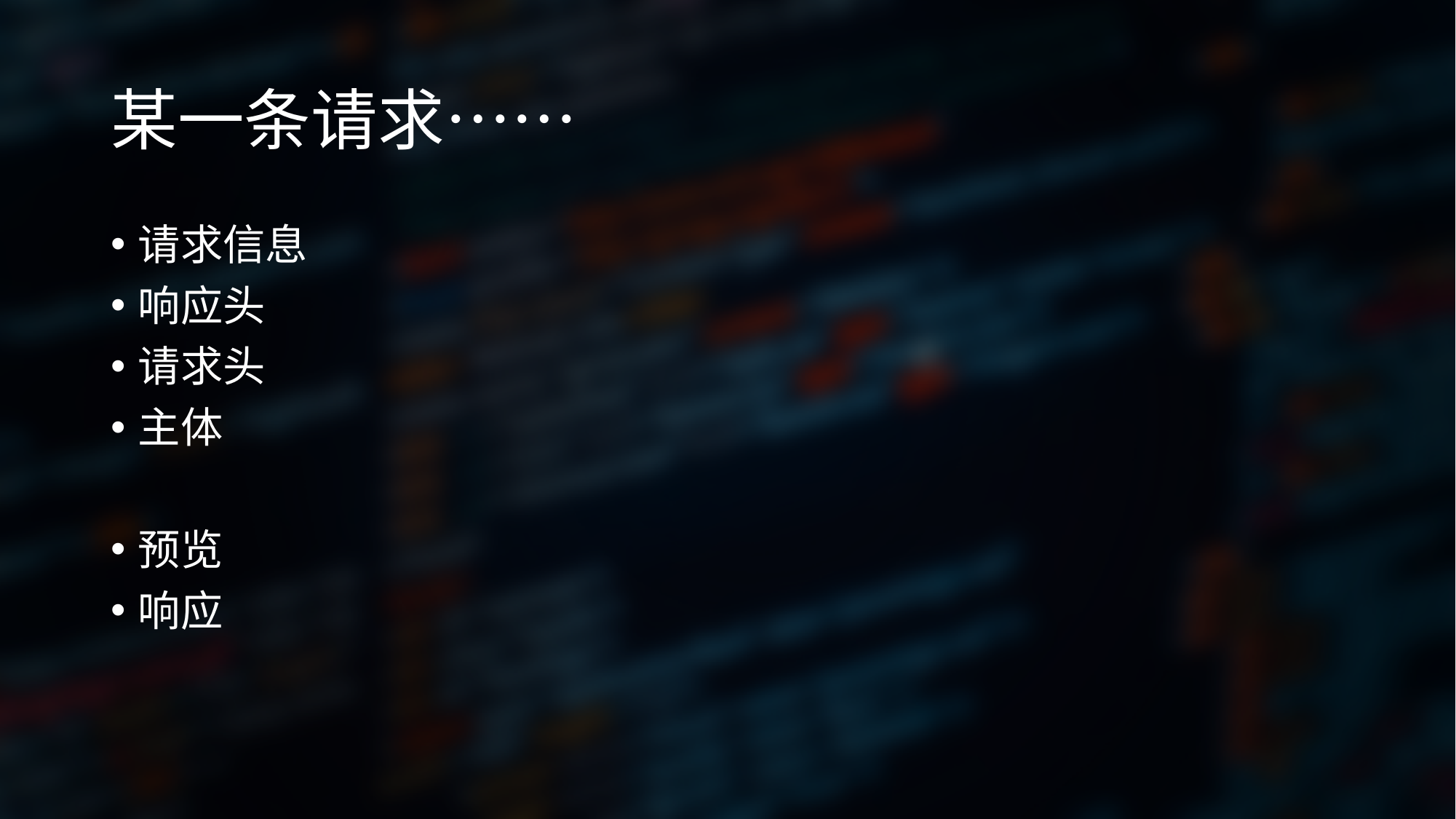

# 某一条请求……
请求信息
响应头
请求头
主体

预览
响应